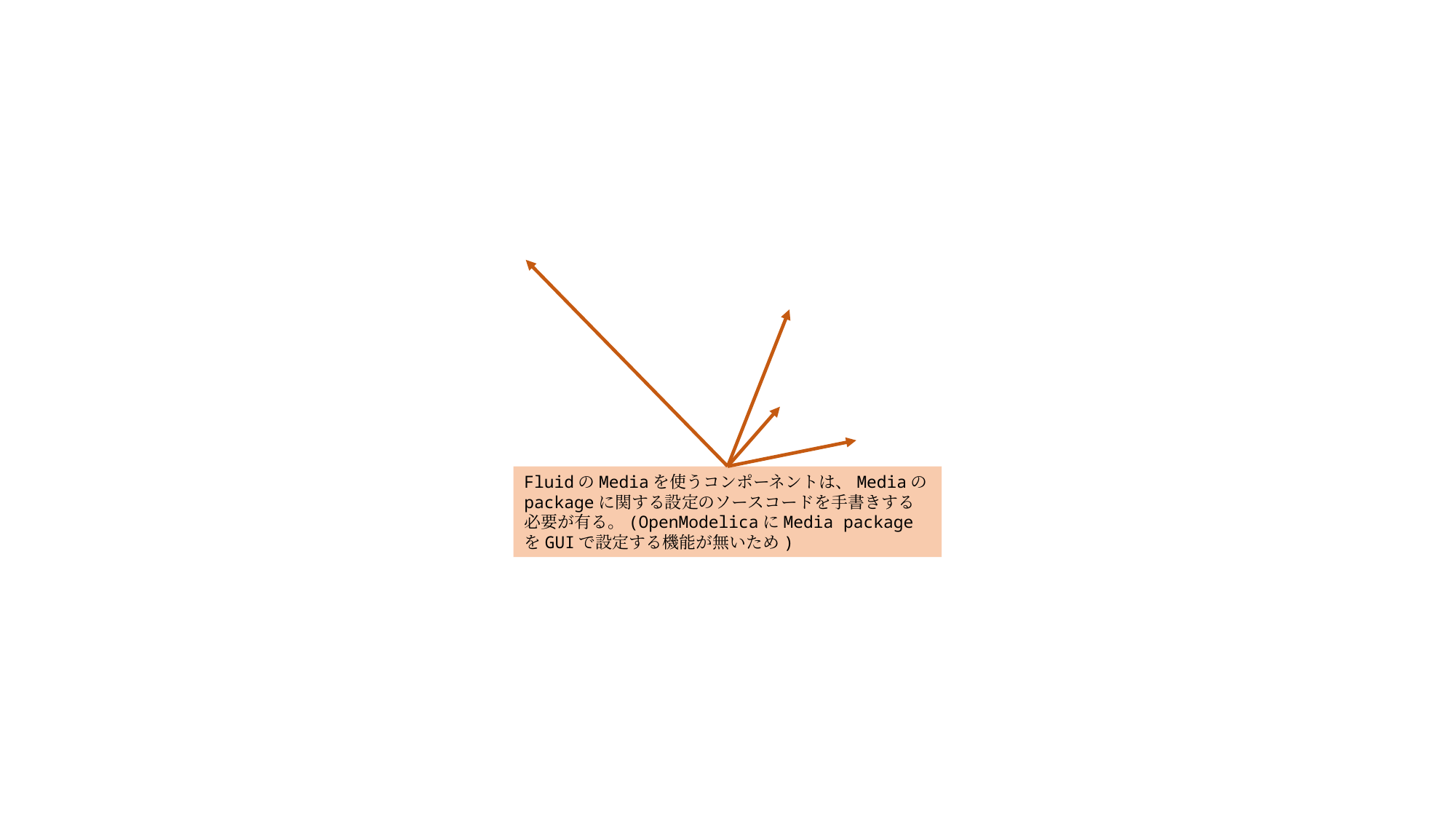

FluidのMediaを使うコンポーネントは、Mediaのpackageに関する設定のソースコードを手書きする必要が有る。(OpenModelicaにMedia packageをGUIで設定する機能が無いため)